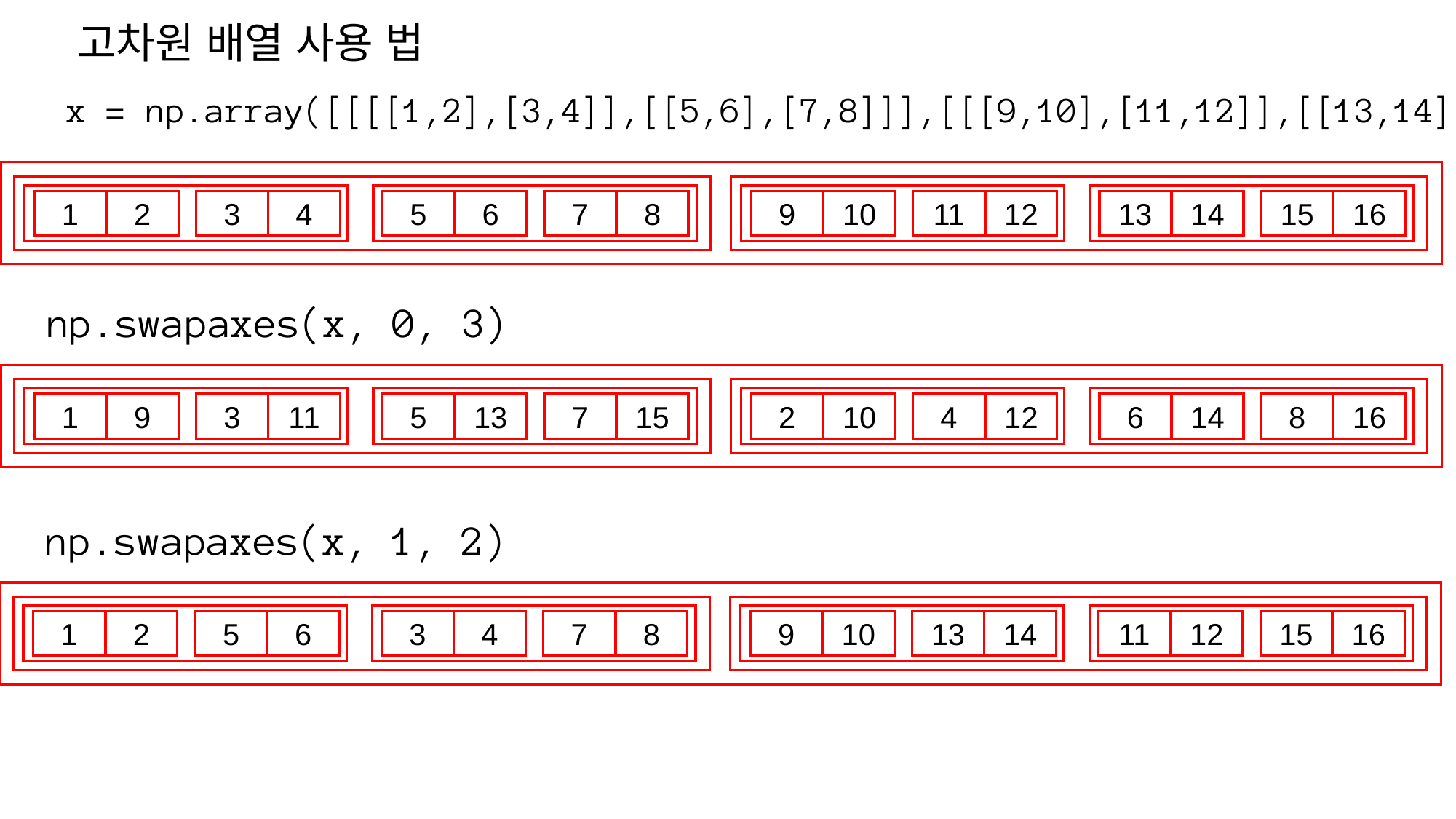

고차원 배열 사용 법
x = np.array([[[[1,2],[3,4]],[[5,6],[7,8]]],[[[9,10],[11,12]],[[13,14],[15,16]]]])

2
1
4
3
6
5
8
7

10
9
12
11
14
13
16
15
np.swapaxes(x, 0, 3)

9
1
11
3
13
5
15
7

10
2
12
4
14
6
16
8
np.swapaxes(x, 1, 2)

2
1
6
5
4
3
8
7

10
9
14
13
12
11
16
15